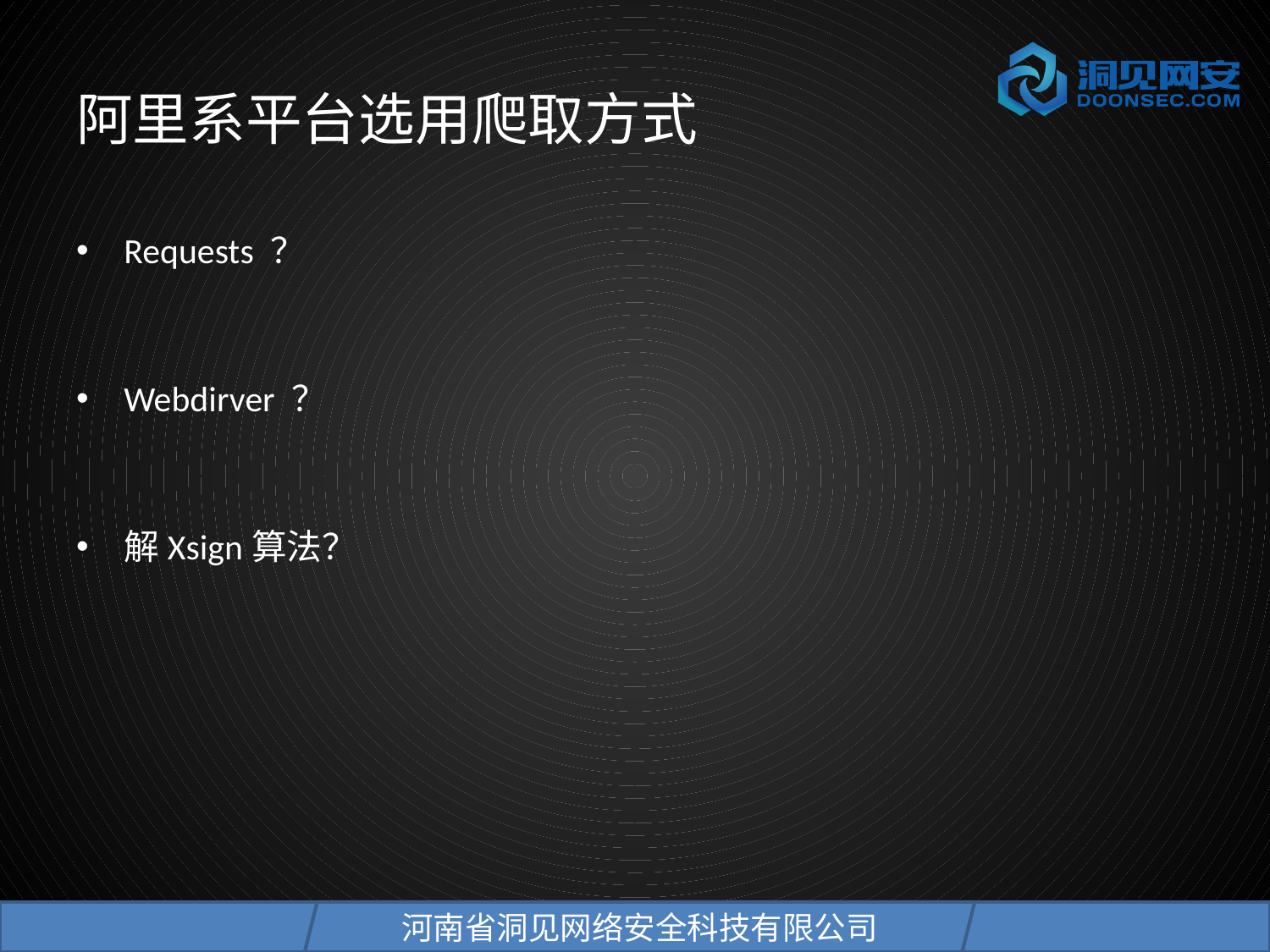

# 阿里系平台选用爬取方式
Requests ？

Webdirver ？

解Xsign算法？